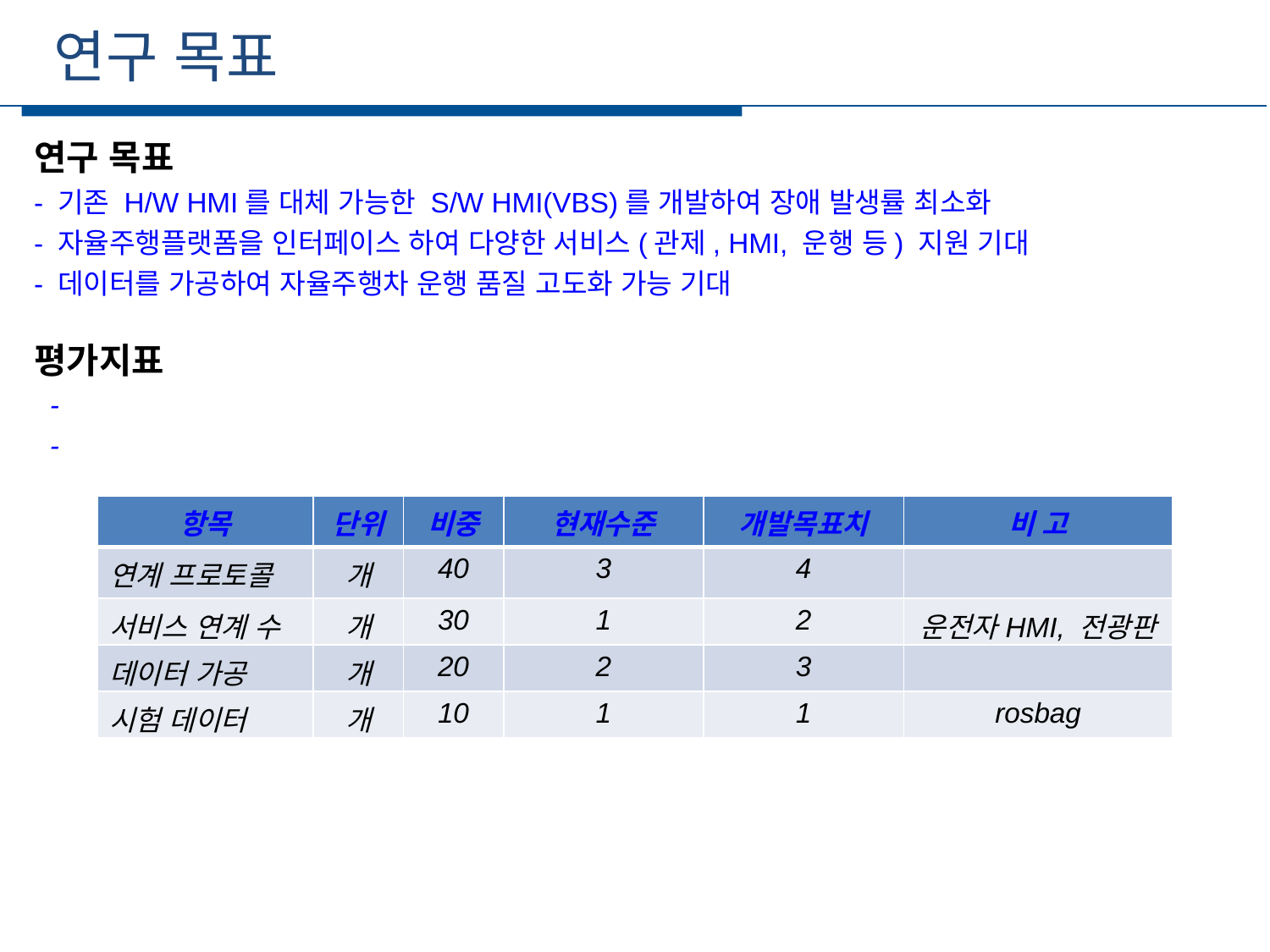

연구 목표
세부일정

연구 목표
- 기존 H/W HMI를 대체 가능한 S/W HMI(VBS)를 개발하여 장애 발생률 최소화
- 자율주행플랫폼을 인터페이스 하여 다양한 서비스(관제, HMI, 운행 등) 지원 기대
- 데이터를 가공하여 자율주행차 운행 품질 고도화 가능 기대

평가지표
  -
  -
| 항목 | 단위 | 비중 | 현재수준 | 개발목표치 | 비 고 |
| --- | --- | --- | --- | --- | --- |
| 연계 프로토콜 | 개 | 40 | 3 | 4 |  |
| 서비스 연계 수 | 개 | 30 | 1 | 2 | 운전자HMI, 전광판 |
| 데이터 가공 | 개 | 20 | 2 | 3 |  |
| 시험 데이터 | 개 | 10 | 1 | 1 | rosbag |